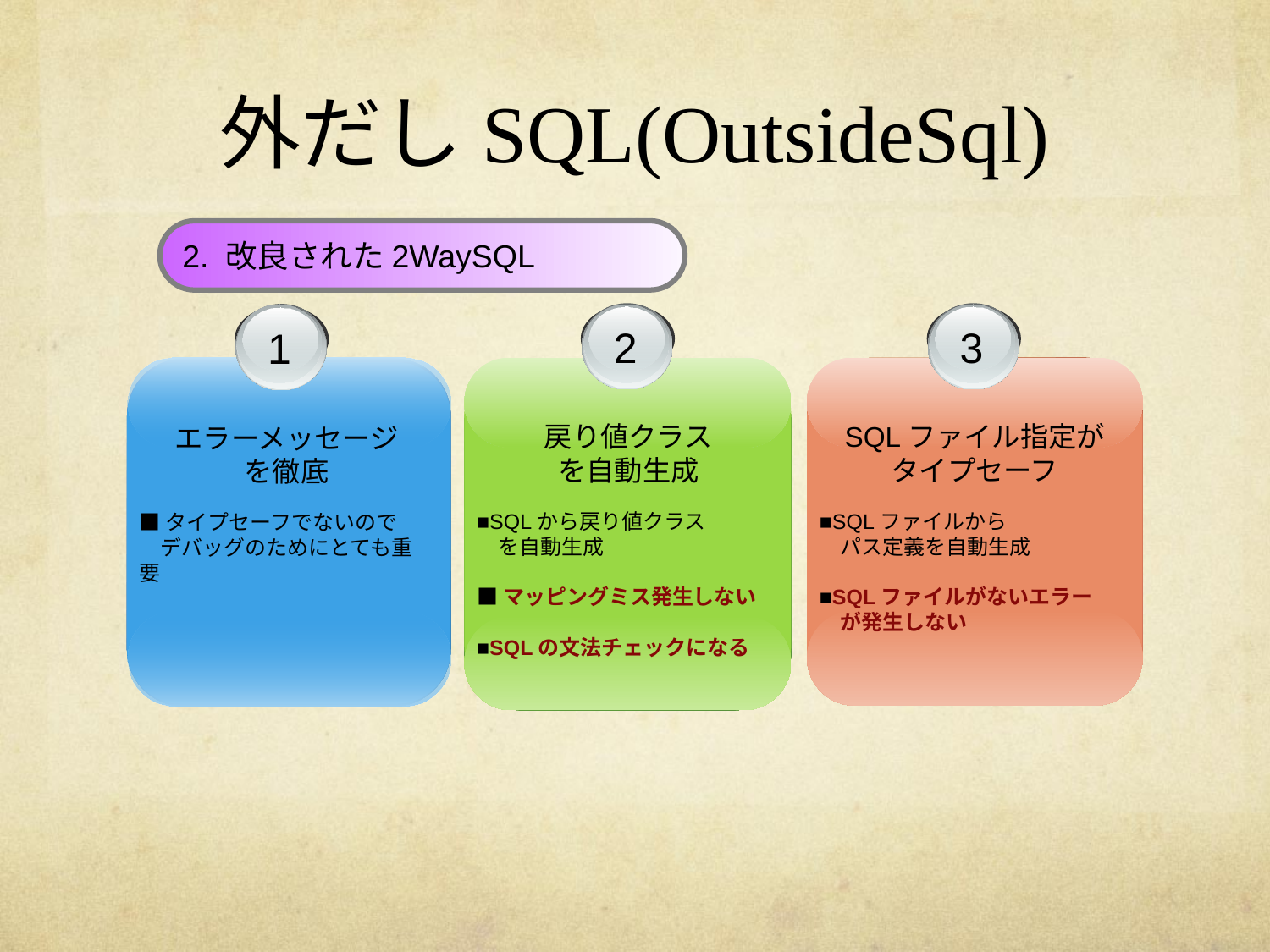

# 外だしSQL(OutsideSql)
2. 改良された2WaySQL

2
3
1

戻り値クラス
を自動生成

■SQLから戻り値クラス
　を自動生成

■マッピングミス発生しない

■SQLの文法チェックになる
SQLファイル指定が
タイプセーフ

■SQLファイルから
　パス定義を自動生成

■SQLファイルがないエラー
　が発生しない

エラーメッセージ
を徹底

■タイプセーフでないので
　デバッグのためにとても重要